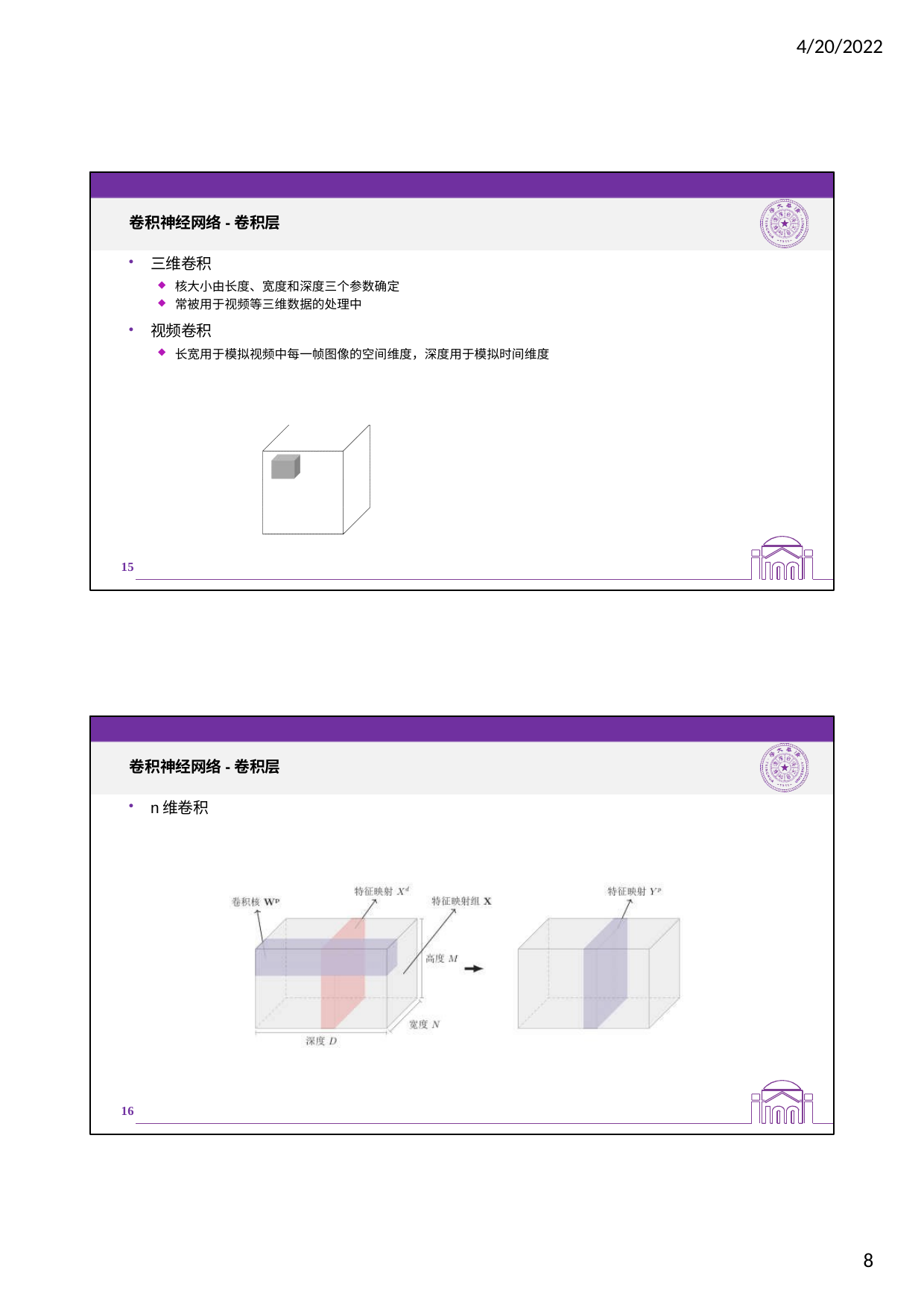

4/20/2022

卷积神经网络-卷积层

三维卷积
核大小由长度、宽度和深度三个参数确定
常被用于视频等三维数据的处理中
视频卷积
长宽用于模拟视频中每一帧图像的空间维度，深度用于模拟时间维度

15

卷积神经网络-卷积层

n维卷积

16

8